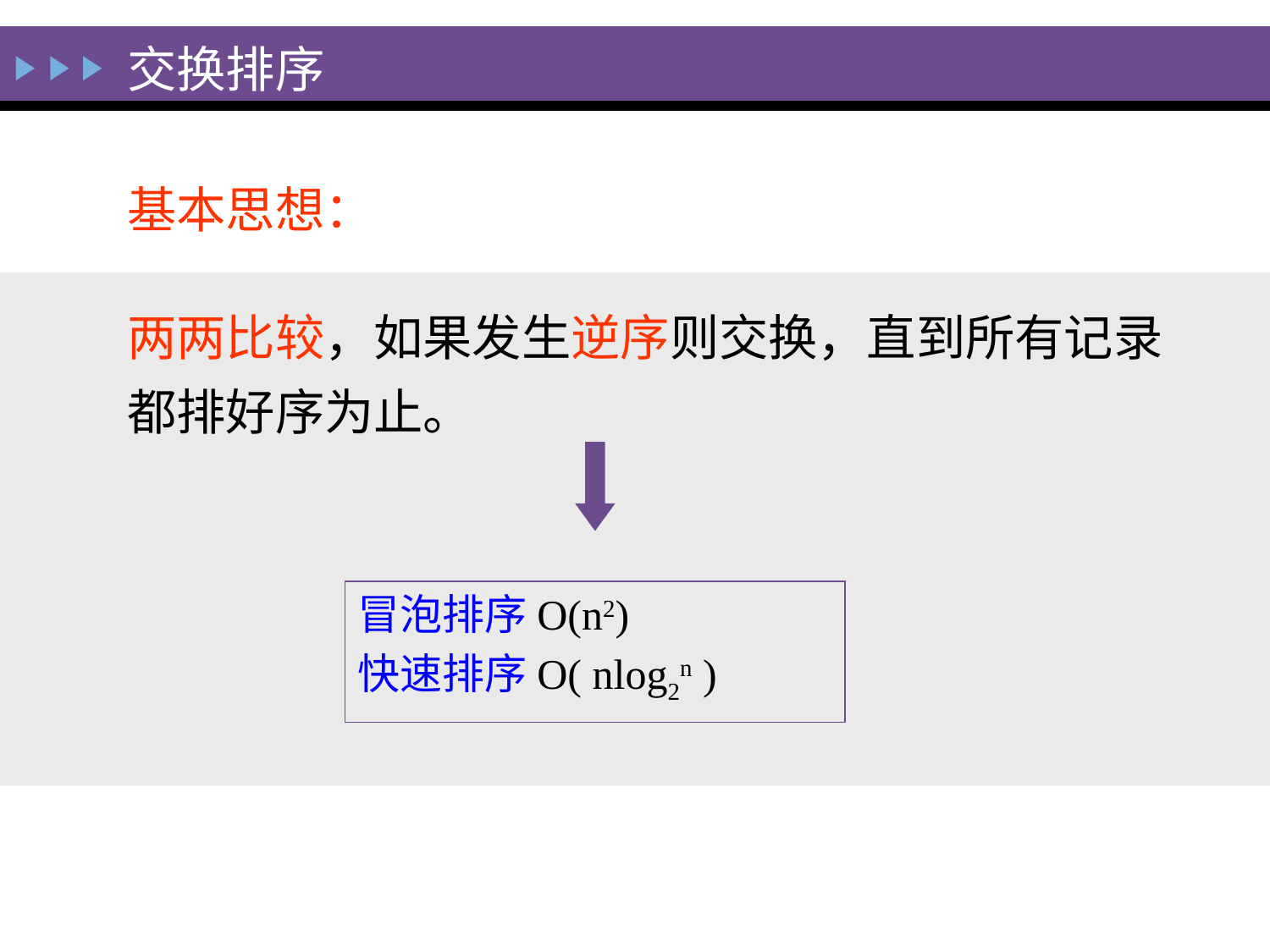

交换排序
基本思想：

两两比较，如果发生逆序则交换，直到所有记录都排好序为止。

冒泡排序O(n2)
快速排序O( nlog2n )